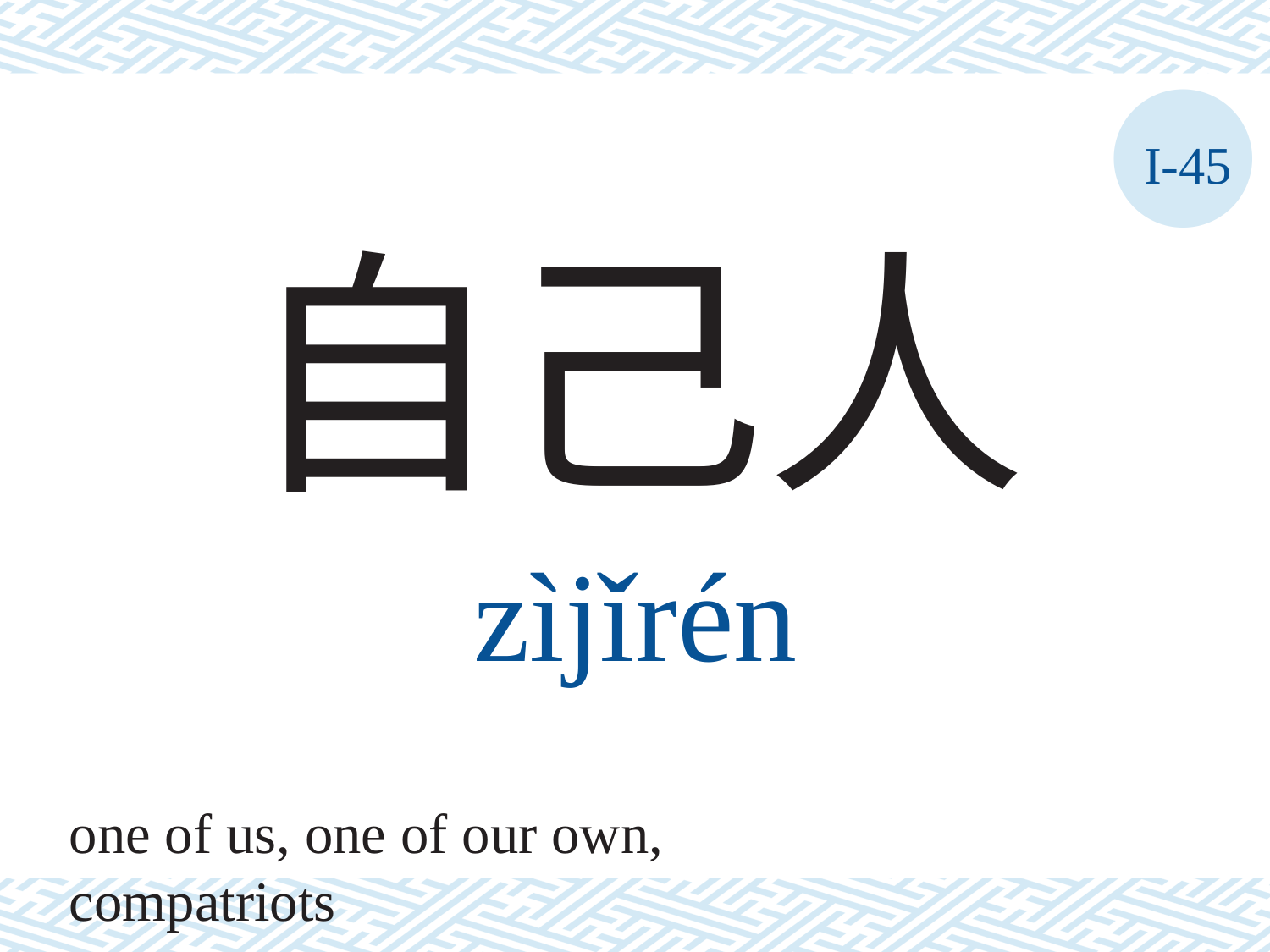

I-45
自己人
zìjǐrén
one of us, one of our own, compatriots